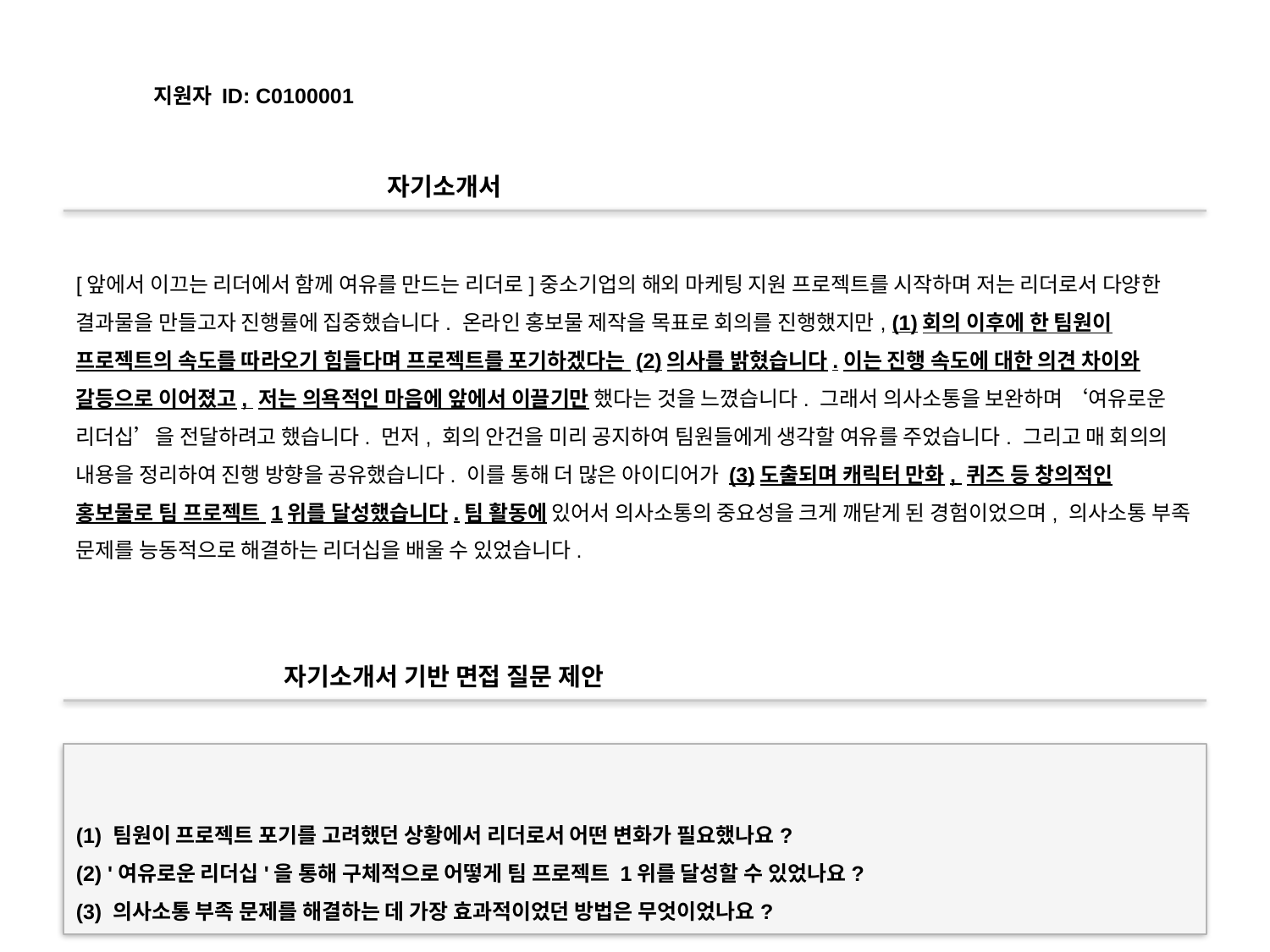

지원자 ID: C0100001
#

자기소개서

[앞에서 이끄는 리더에서 함께 여유를 만드는 리더로]중소기업의 해외 마케팅 지원 프로젝트를 시작하며 저는 리더로서 다양한 결과물을 만들고자 진행률에 집중했습니다. 온라인 홍보물 제작을 목표로 회의를 진행했지만, (1)회의 이후에 한 팀원이 프로젝트의 속도를 따라오기 힘들다며 프로젝트를 포기하겠다는 (2)의사를 밝혔습니다.이는 진행 속도에 대한 의견 차이와 갈등으로 이어졌고, 저는 의욕적인 마음에 앞에서 이끌기만 했다는 것을 느꼈습니다. 그래서 의사소통을 보완하며 ‘여유로운 리더십’을 전달하려고 했습니다. 먼저, 회의 안건을 미리 공지하여 팀원들에게 생각할 여유를 주었습니다. 그리고 매 회의의 내용을 정리하여 진행 방향을 공유했습니다. 이를 통해 더 많은 아이디어가 (3)도출되며 캐릭터 만화, 퀴즈 등 창의적인 홍보물로 팀 프로젝트 1위를 달성했습니다.팀 활동에 있어서 의사소통의 중요성을 크게 깨닫게 된 경험이었으며, 의사소통 부족 문제를 능동적으로 해결하는 리더십을 배울 수 있었습니다.

자기소개서 기반 면접 질문 제안

(1) 팀원이 프로젝트 포기를 고려했던 상황에서 리더로서 어떤 변화가 필요했나요?
(2) '여유로운 리더십'을 통해 구체적으로 어떻게 팀 프로젝트 1위를 달성할 수 있었나요?
(3) 의사소통 부족 문제를 해결하는 데 가장 효과적이었던 방법은 무엇이었나요?